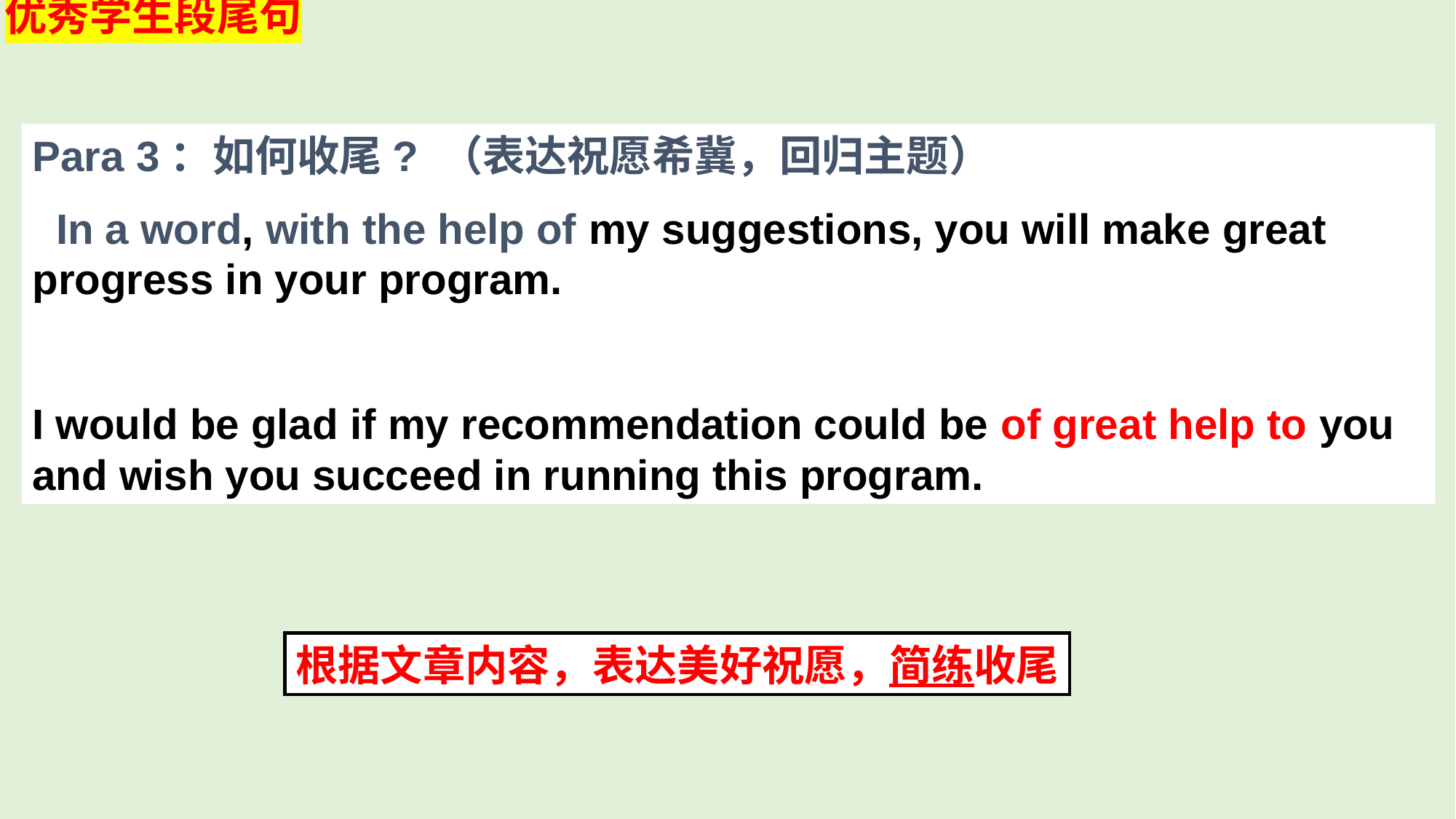

优秀学生段尾句
Para 3：如何收尾? （表达祝愿希冀，回归主题）
  In a word, with the help of my suggestions, you will make great progress in your program.

I would be glad if my recommendation could be of great help to you and wish you succeed in running this program.
根据文章内容，表达美好祝愿，简练收尾